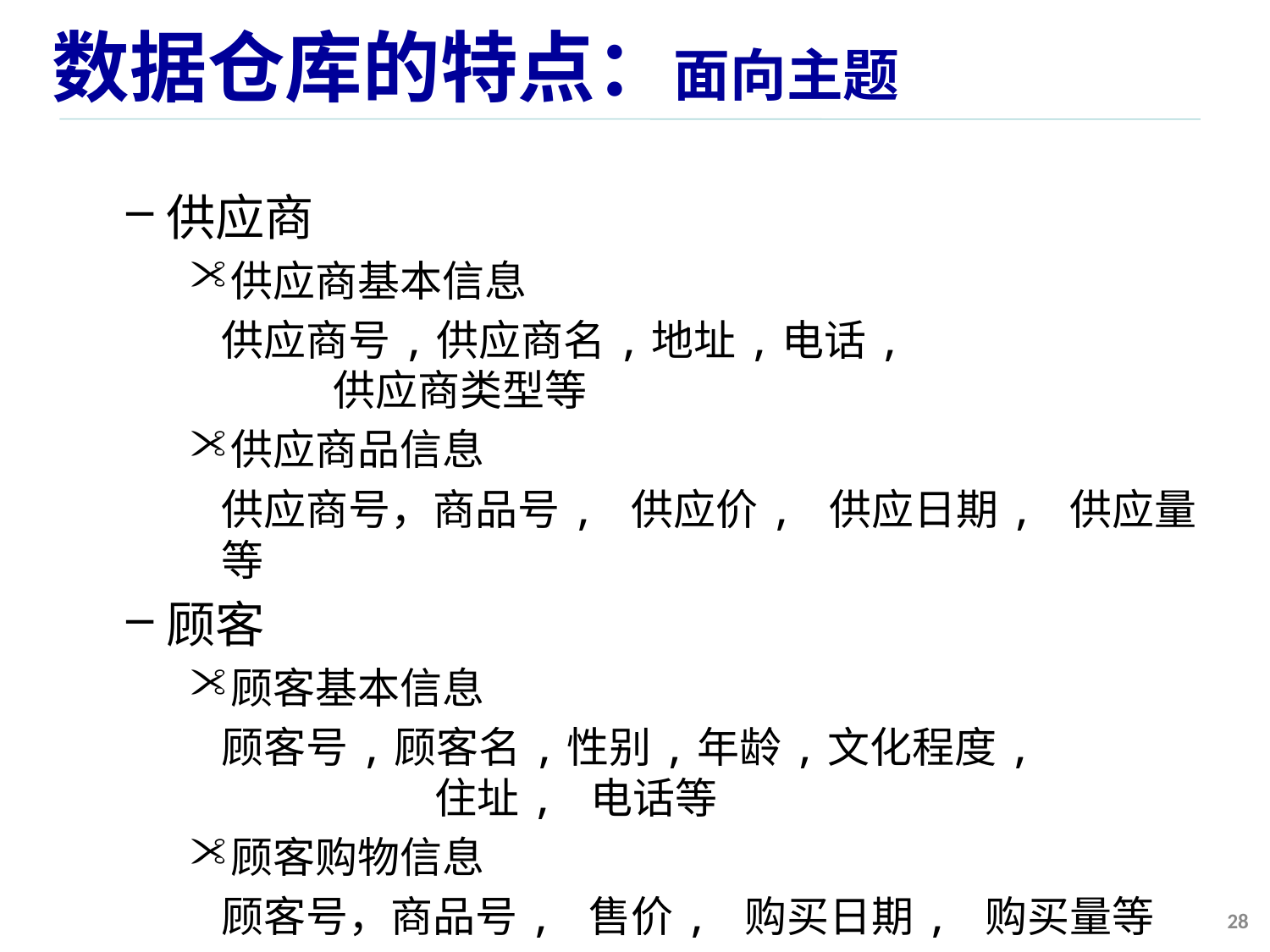

# 数据仓库的特点：面向主题
供应商
供应商基本信息
	供应商号,供应商名,地址,电话,                 供应商类型等
供应商品信息
	供应商号，商品号, 供应价, 供应日期, 供应量等
顾客
顾客基本信息
	顾客号,顾客名,性别,年龄,文化程度,                住址, 电话等
顾客购物信息
	顾客号，商品号, 售价, 购买日期, 购买量等
28